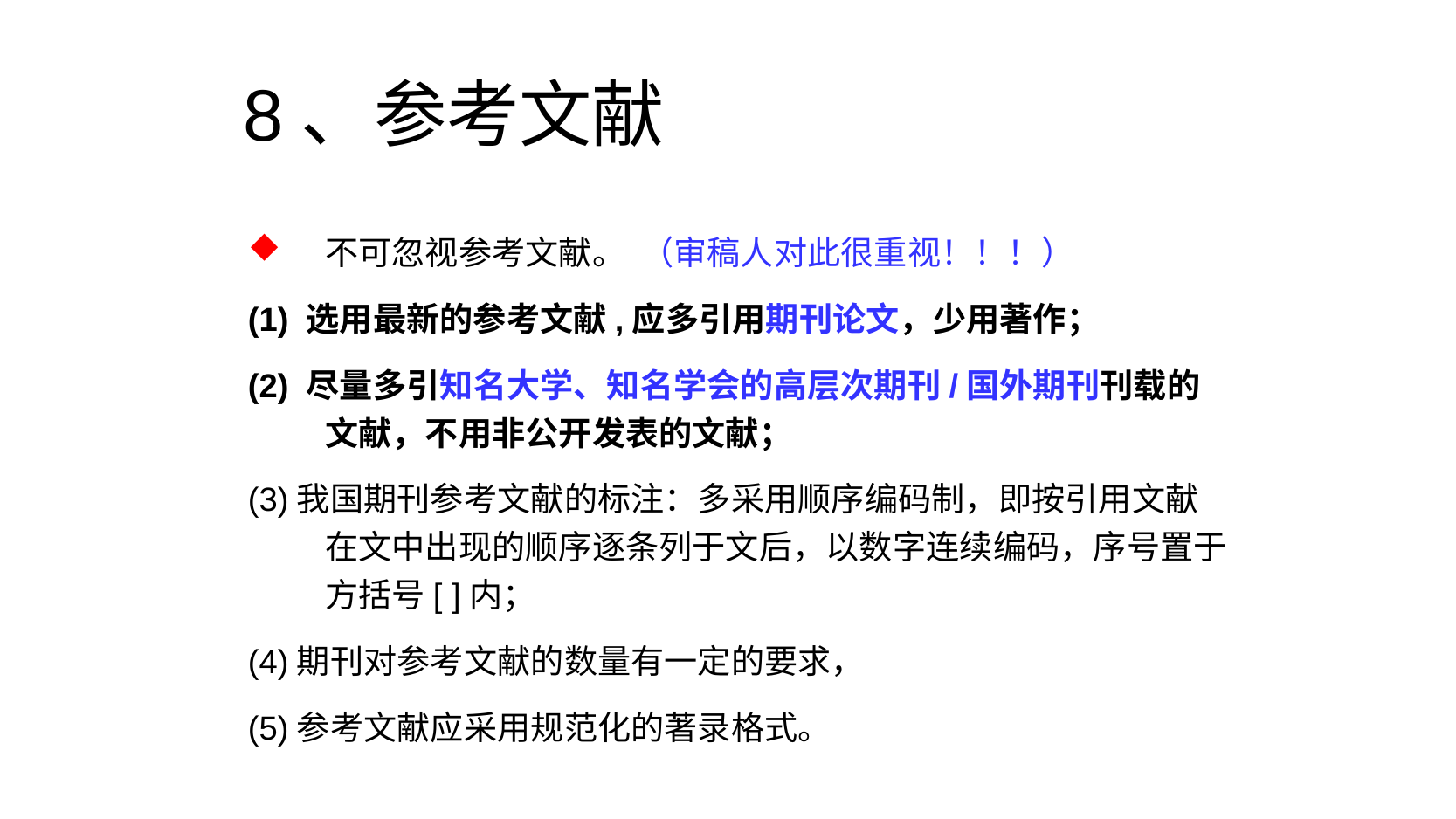

8、参考文献
不可忽视参考文献。  （审稿人对此很重视！！！）
(1) 选用最新的参考文献,应多引用期刊论文，少用著作；
(2) 尽量多引知名大学、知名学会的高层次期刊/国外期刊刊载的文献，不用非公开发表的文献；
(3)我国期刊参考文献的标注：多采用顺序编码制，即按引用文献在文中出现的顺序逐条列于文后，以数字连续编码，序号置于方括号[ ]内；
(4)期刊对参考文献的数量有一定的要求，
(5)参考文献应采用规范化的著录格式。